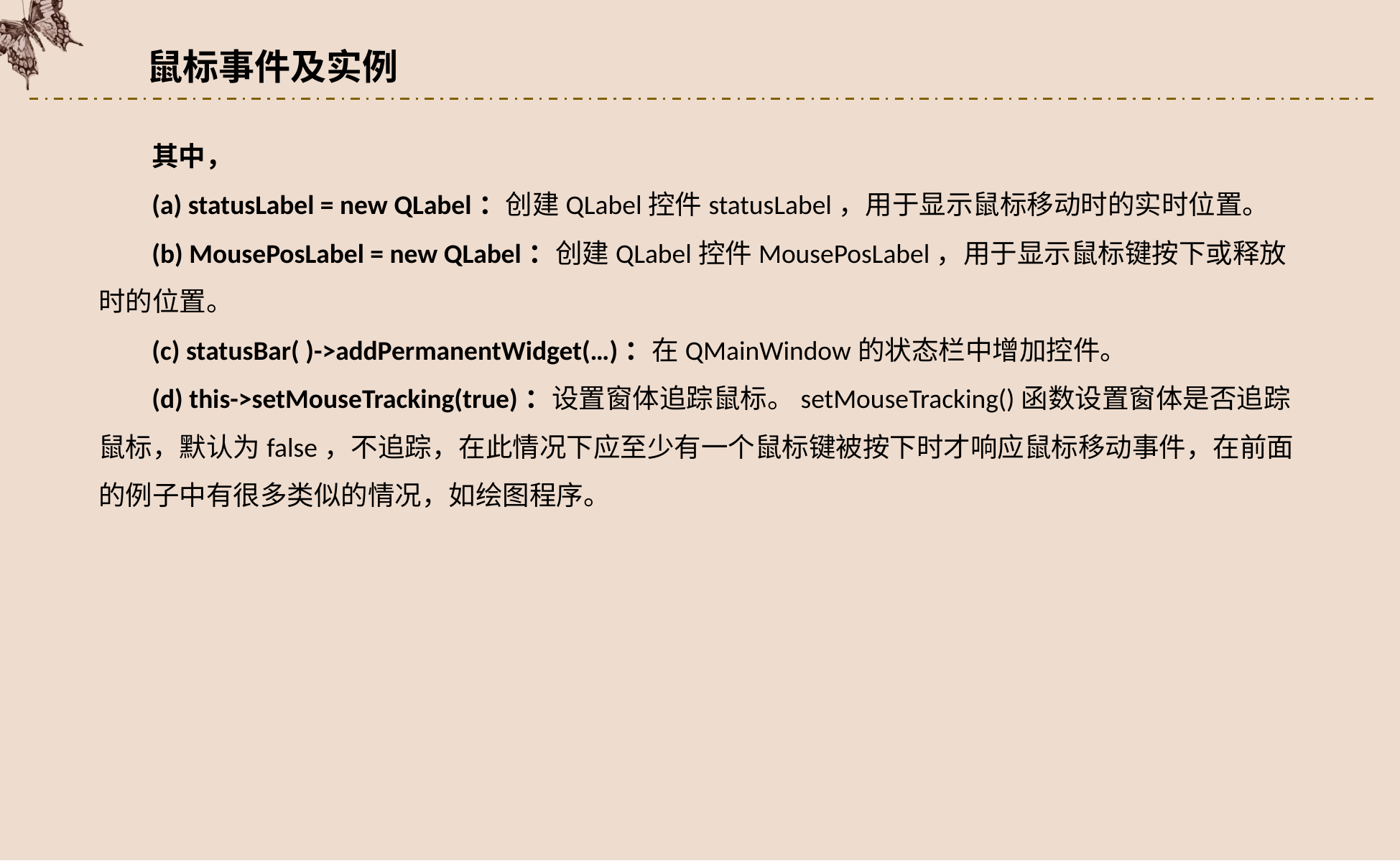

鼠标事件及实例
其中，
(a) statusLabel = new QLabel：创建QLabel控件statusLabel，用于显示鼠标移动时的实时位置。
(b) MousePosLabel = new QLabel：创建QLabel控件MousePosLabel，用于显示鼠标键按下或释放时的位置。
(c) statusBar( )->addPermanentWidget(…)：在QMainWindow的状态栏中增加控件。
(d) this->setMouseTracking(true)：设置窗体追踪鼠标。setMouseTracking()函数设置窗体是否追踪鼠标，默认为false，不追踪，在此情况下应至少有一个鼠标键被按下时才响应鼠标移动事件，在前面的例子中有很多类似的情况，如绘图程序。